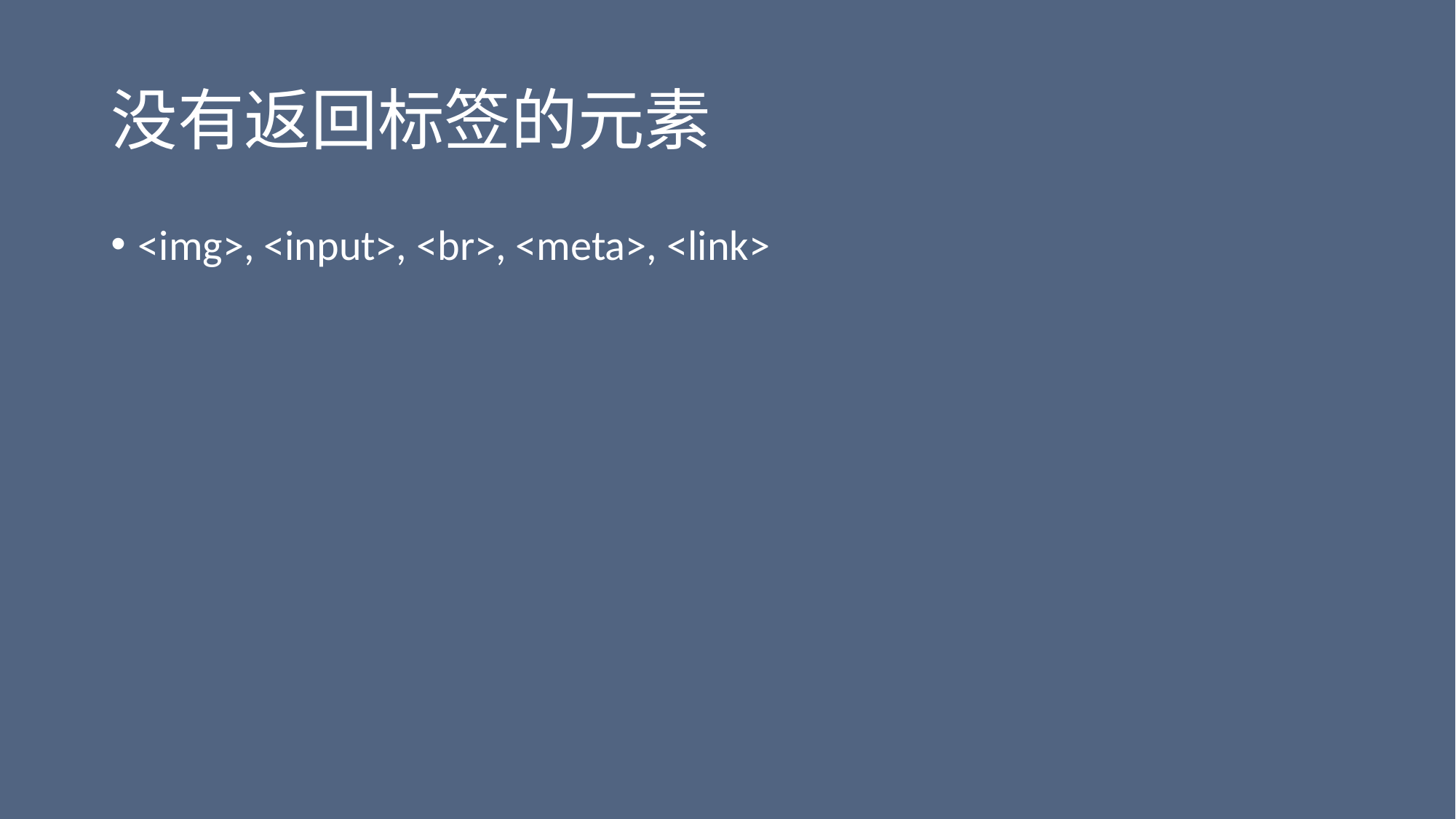

# 没有返回标签的元素
<img>, <input>, <br>, <meta>, <link>